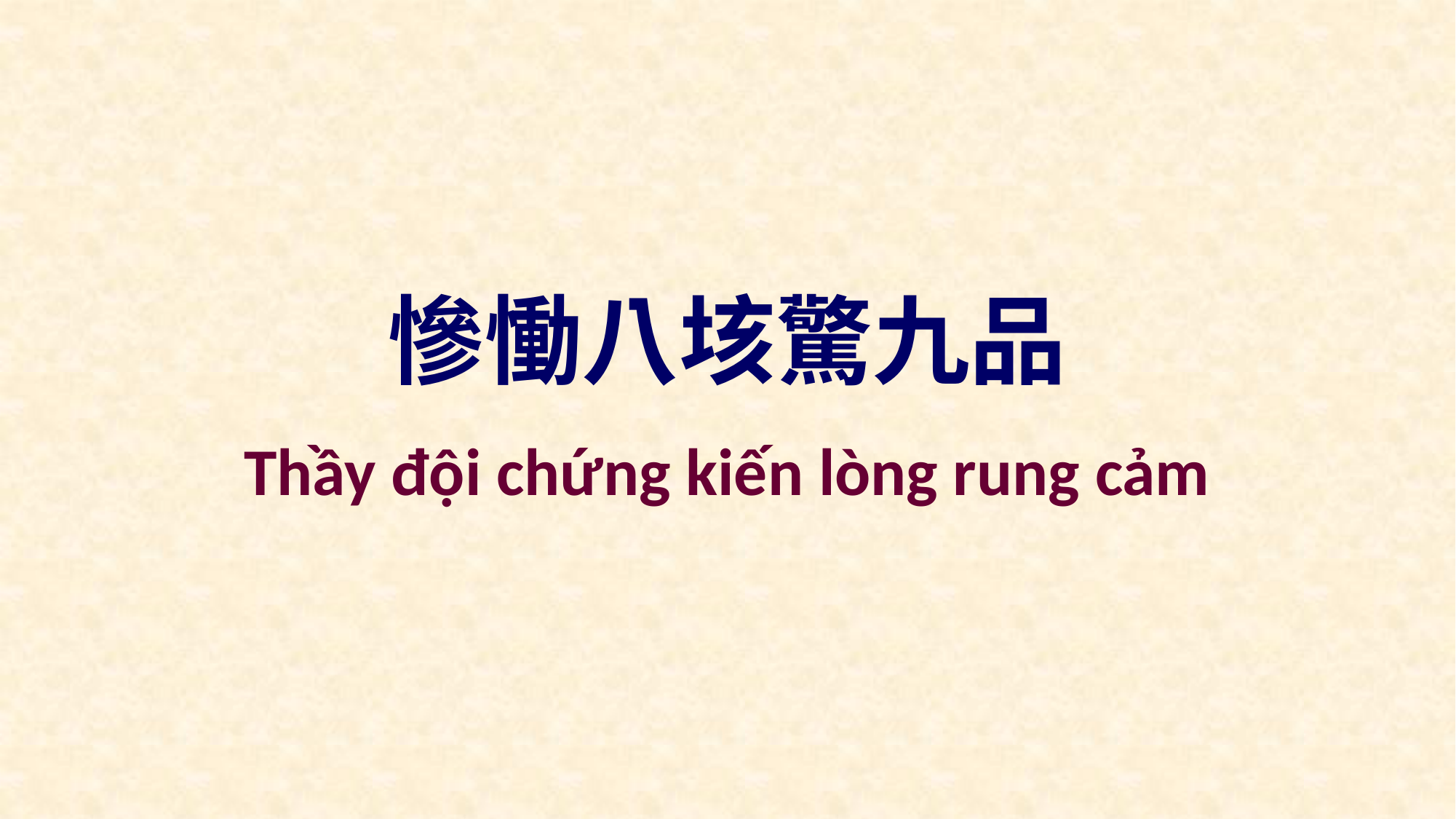

慘慟八垓驚九品
Thầy đội chứng kiến lòng rung cảm